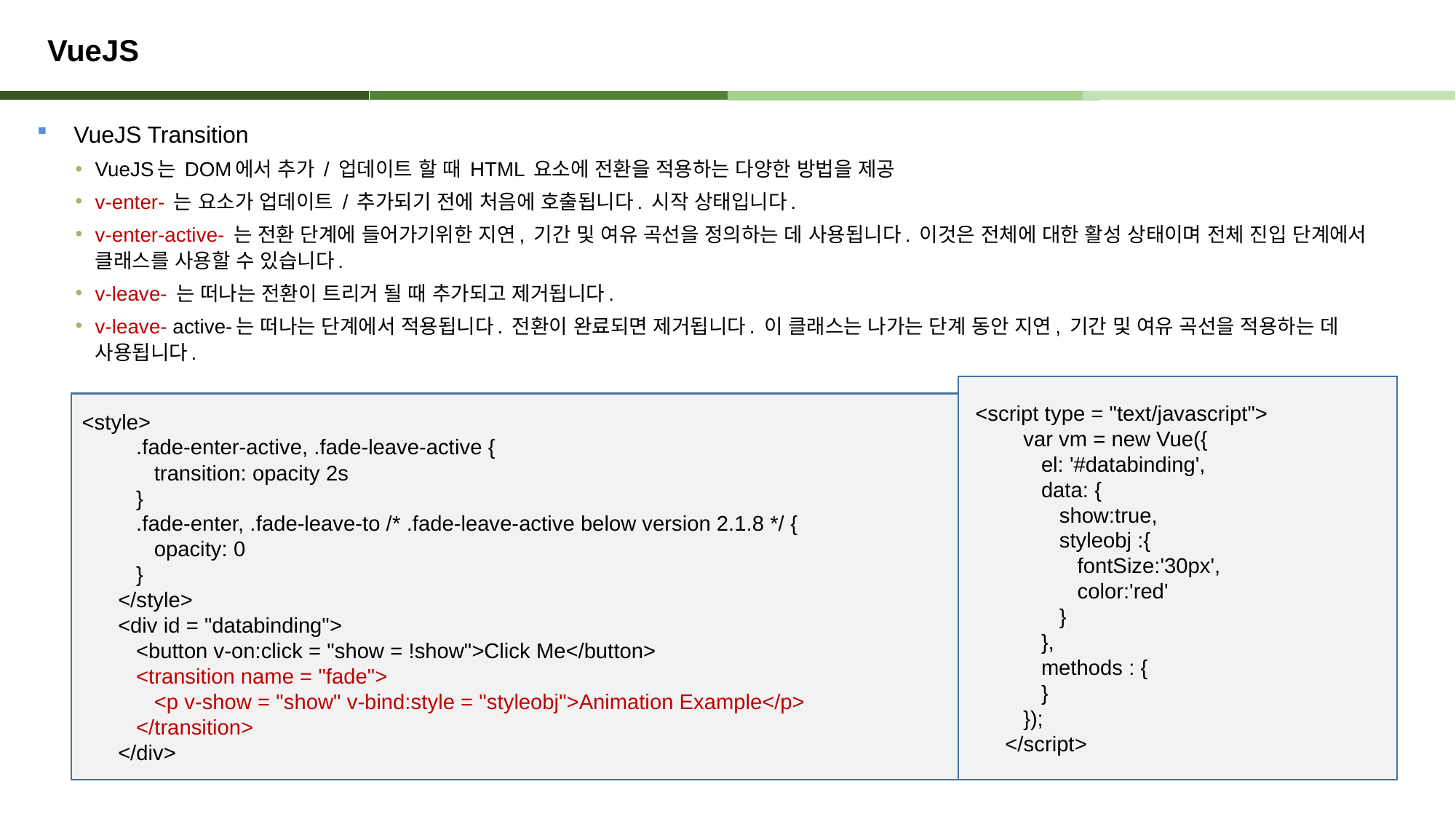

# VueJS
VueJS Transition
VueJS는 DOM에서 추가 / 업데이트 할 때 HTML 요소에 전환을 적용하는 다양한 방법을 제공
v-enter- 는 요소가 업데이트 / 추가되기 전에 처음에 호출됩니다. 시작 상태입니다.
v-enter-active- 는 전환 단계에 들어가기위한 지연, 기간 및 여유 곡선을 정의하는 데 사용됩니다. 이것은 전체에 대한 활성 상태이며 전체 진입 단계에서 클래스를 사용할 수 있습니다.
v-leave- 는 떠나는 전환이 트리거 될 때 추가되고 제거됩니다.
v-leave- active-는 떠나는 단계에서 적용됩니다. 전환이 완료되면 제거됩니다. 이 클래스는 나가는 단계 동안 지연, 기간 및 여유 곡선을 적용하는 데 사용됩니다.
 <script type = "text/javascript">
         var vm = new Vue({
            el: '#databinding',
            data: {
               show:true,
               styleobj :{
                  fontSize:'30px',
                  color:'red'
               }
            },
            methods : {
            }
         });
      </script>
<style>
         .fade-enter-active, .fade-leave-active {
            transition: opacity 2s
         }
         .fade-enter, .fade-leave-to /* .fade-leave-active below version 2.1.8 */ {
            opacity: 0
         }
      </style>
      <div id = "databinding">
         <button v-on:click = "show = !show">Click Me</button>
         <transition name = "fade">
            <p v-show = "show" v-bind:style = "styleobj">Animation Example</p>
         </transition>
      </div>